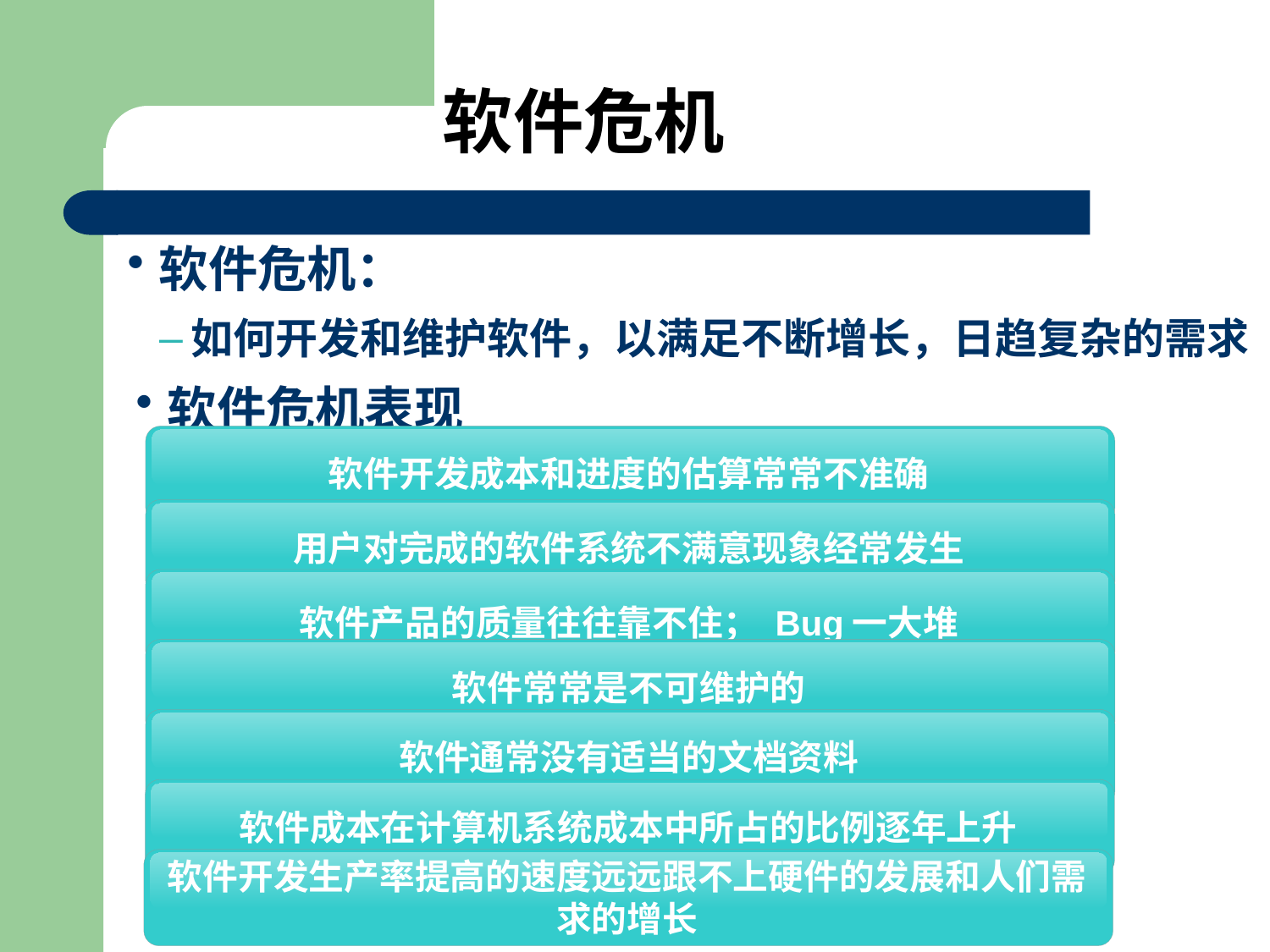

# 软件危机
软件危机：
如何开发和维护软件，以满足不断增长，日趋复杂的需求

软件危机表现

软件开发成本和进度的估算常常不准确

用户对完成的软件系统不满意现象经常发生

软件产品的质量往往靠不住； Bug一大堆

软件常常是不可维护的

软件通常没有适当的文档资料

软件成本在计算机系统成本中所占的比例逐年上升

软件开发生产率提高的速度远远跟不上硬件的发展和人们需求的增长